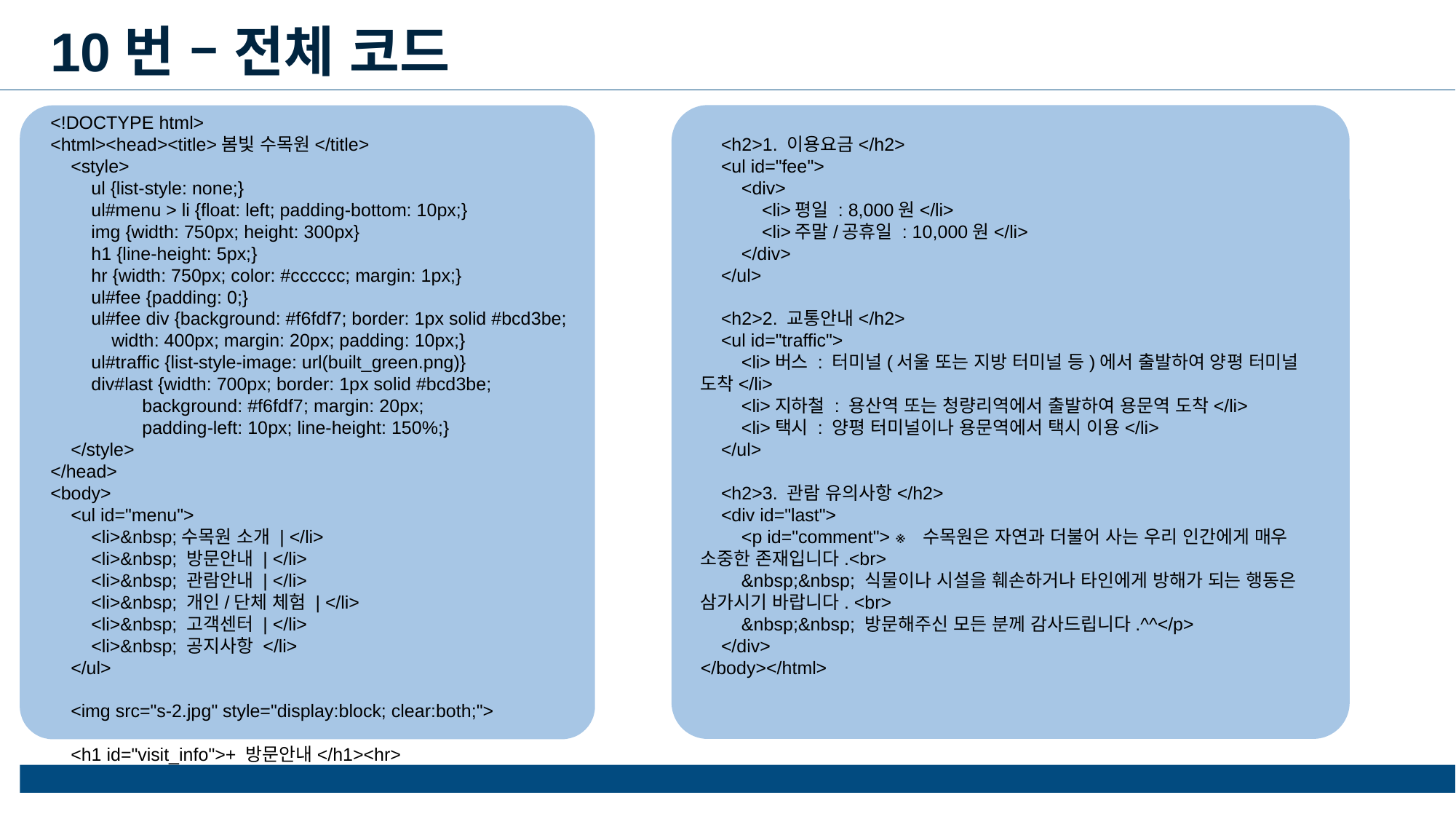

10번 – 전체 코드

<!DOCTYPE html>
<html><head><title>봄빛 수목원</title>
    <style>
        ul {list-style: none;}
        ul#menu > li {float: left; padding-bottom: 10px;}
        img {width: 750px; height: 300px}
        h1 {line-height: 5px;}
        hr {width: 750px; color: #cccccc; margin: 1px;}
        ul#fee {padding: 0;}
        ul#fee div {background: #f6fdf7; border: 1px solid #bcd3be;
            width: 400px; margin: 20px; padding: 10px;}
        ul#traffic {list-style-image: url(built_green.png)}
        div#last {width: 700px; border: 1px solid #bcd3be;
                  background: #f6fdf7; margin: 20px;
                  padding-left: 10px; line-height: 150%;}
    </style>
</head>
<body>
    <ul id="menu">
        <li>&nbsp;수목원 소개 | </li>
        <li>&nbsp; 방문안내 | </li>
        <li>&nbsp; 관람안내 | </li>
        <li>&nbsp; 개인/단체 체험 | </li>
        <li>&nbsp; 고객센터 | </li>
        <li>&nbsp; 공지사항 </li>
    </ul>

    <img src="s-2.jpg" style="display:block; clear:both;">

    <h1 id="visit_info">+ 방문안내</h1><hr>
    <h2>1. 이용요금</h2>
    <ul id="fee">
        <div>
            <li>평일 : 8,000원</li>
            <li>주말/공휴일 : 10,000원</li>
        </div>
    </ul>
    <h2>2. 교통안내</h2>
    <ul id="traffic">
        <li>버스 : 터미널(서울 또는 지방 터미널 등)에서 출발하여 양평 터미널 도착</li>
        <li>지하철 : 용산역 또는 청량리역에서 출발하여 용문역 도착</li>
        <li>택시 : 양평 터미널이나 용문역에서 택시 이용</li>
    </ul>
    <h2>3. 관람 유의사항</h2>
    <div id="last">
        <p id="comment"> ※ 수목원은 자연과 더불어 사는 우리 인간에게 매우 소중한 존재입니다.<br>
        &nbsp;&nbsp; 식물이나 시설을 훼손하거나 타인에게 방해가 되는 행동은 삼가시기 바랍니다. <br>
        &nbsp;&nbsp; 방문해주신 모든 분께 감사드립니다.^^</p>
    </div>
</body></html>